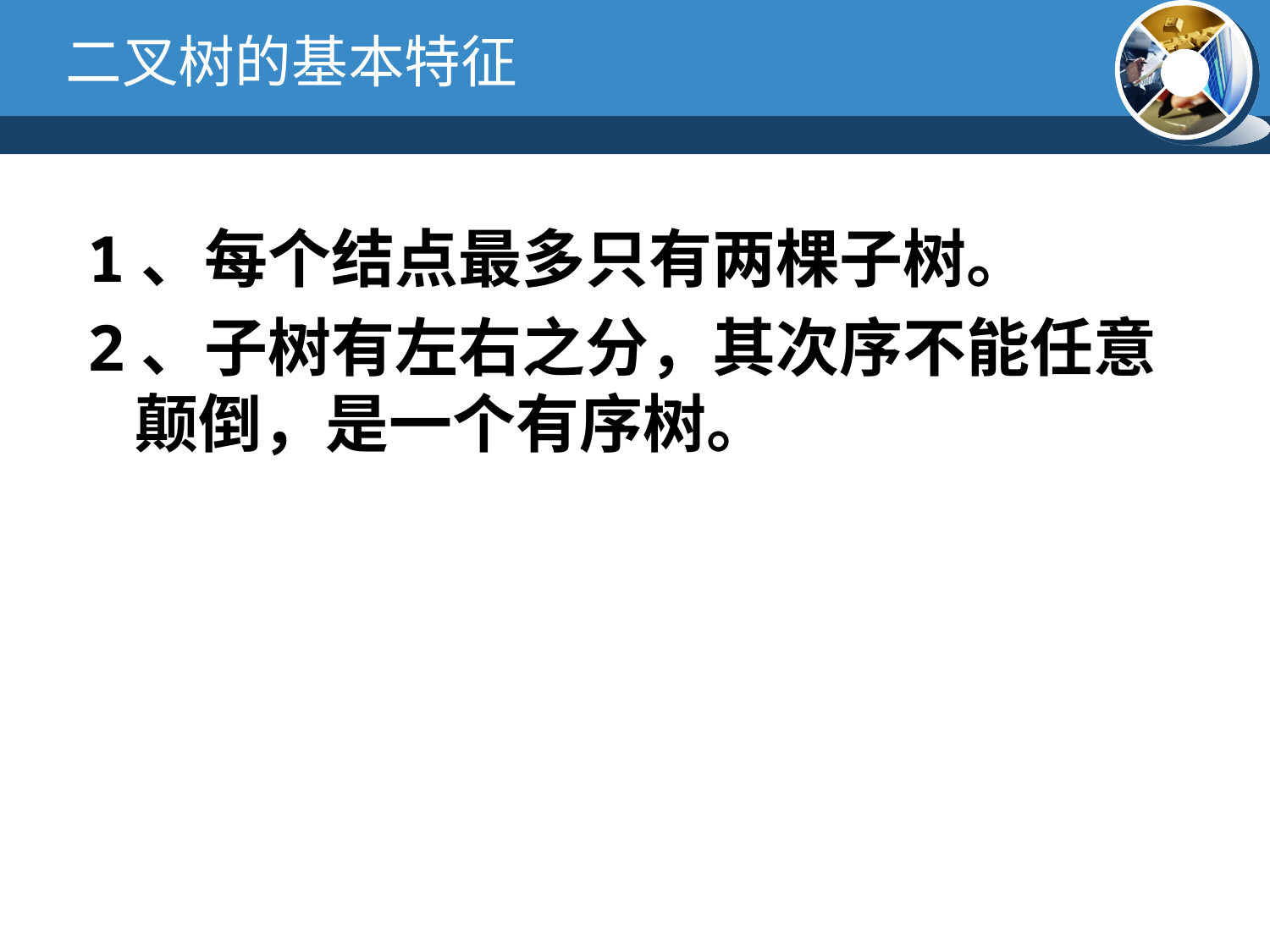

# 二叉树的基本特征
1、每个结点最多只有两棵子树。
2、子树有左右之分，其次序不能任意颠倒，是一个有序树。